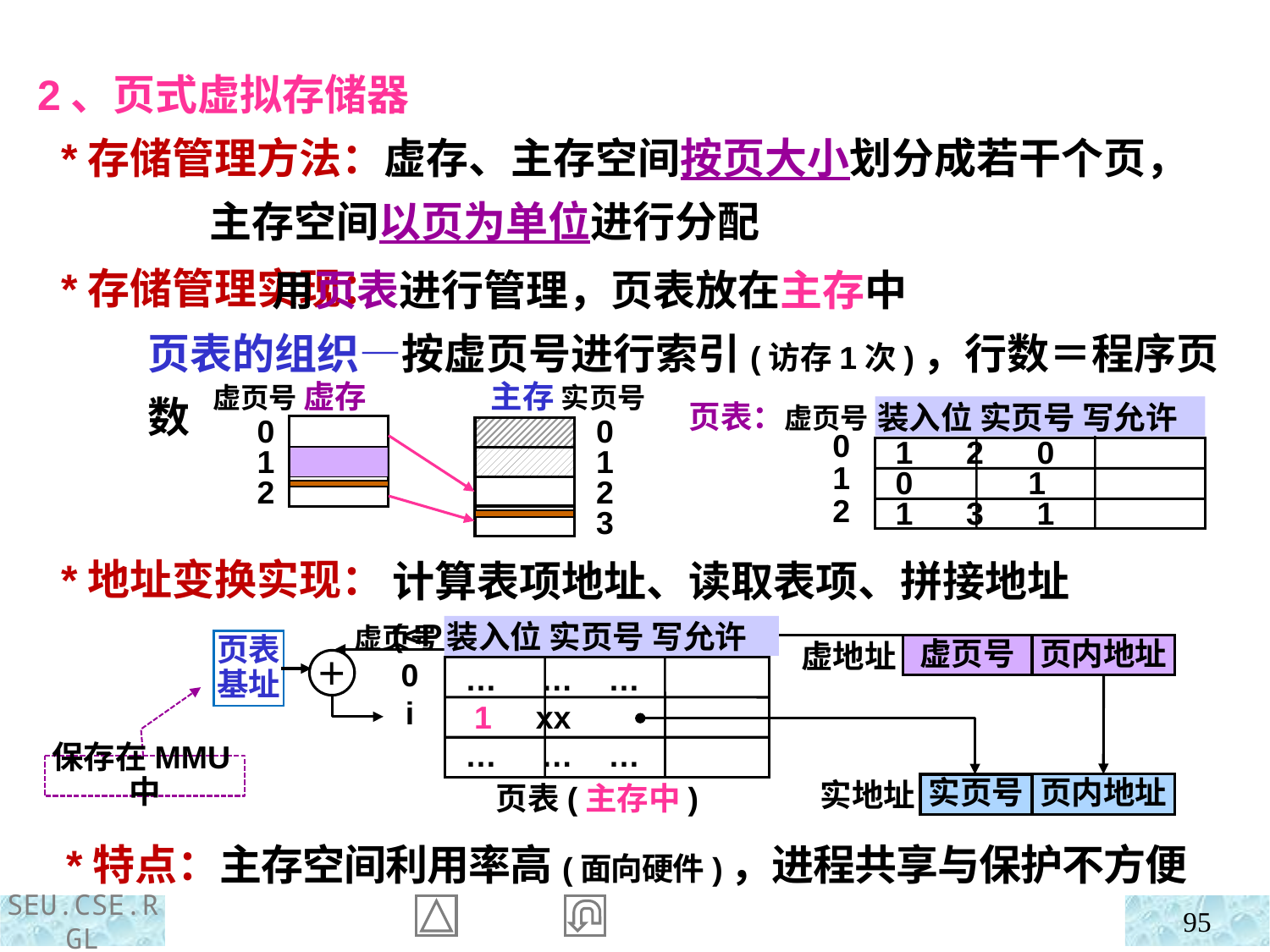

2、页式虚拟存储器
  *存储管理方法：虚存、主存空间按页大小划分成若干个页，
                 主存空间以页为单位进行分配
  *存储管理实现：

  *地址变换实现：
            用页表进行管理，页表放在主存中
页表的组织—按虚页号进行索引(访存1次)，行数＝程序页数
虚页号 虚存
主存 实页号

0
1
2
0
1
2
3

页表：虚页号
装入位 实页号 写允许
0
1
2

  1      2      0
  0             1
  1      3      1

计算表项地址、读取表项、拼接地址(<PPN,VPO>)
装入位 实页号 写允许
虚页号
0
i

  …     …    …
   1     xx
  …     …    …

页表(主存中)
页表
基址
＋
虚页号
页内地址
虚地址
页内地址
实地址
实页号
保存在MMU中
  *特点：主存空间利用率高(面向硬件)，进程共享与保护不方便

95